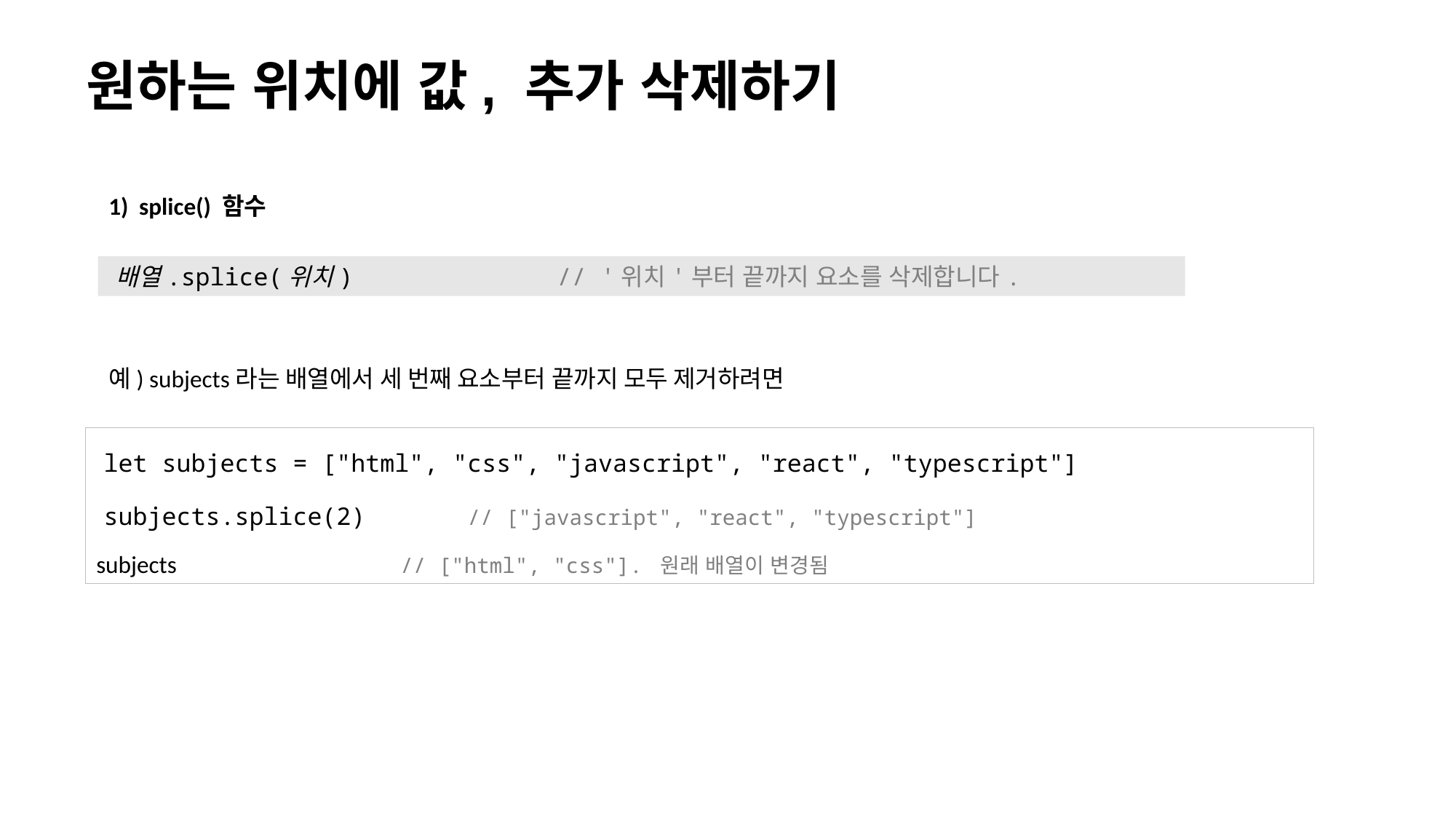

# 원하는 위치에 값, 추가 삭제하기
1)  splice() 함수
배열.splice(위치)              // '위치'부터 끝까지 요소를 삭제합니다.
예) subjects라는 배열에서 세 번째 요소부터 끝까지 모두 제거하려면
let subjects = ["html", "css", "javascript", "react", "typescript"]
subjects.splice(2)       // ["javascript", "react", "typescript"]
subjects                                         // ["html", "css"]. 원래 배열이 변경됨